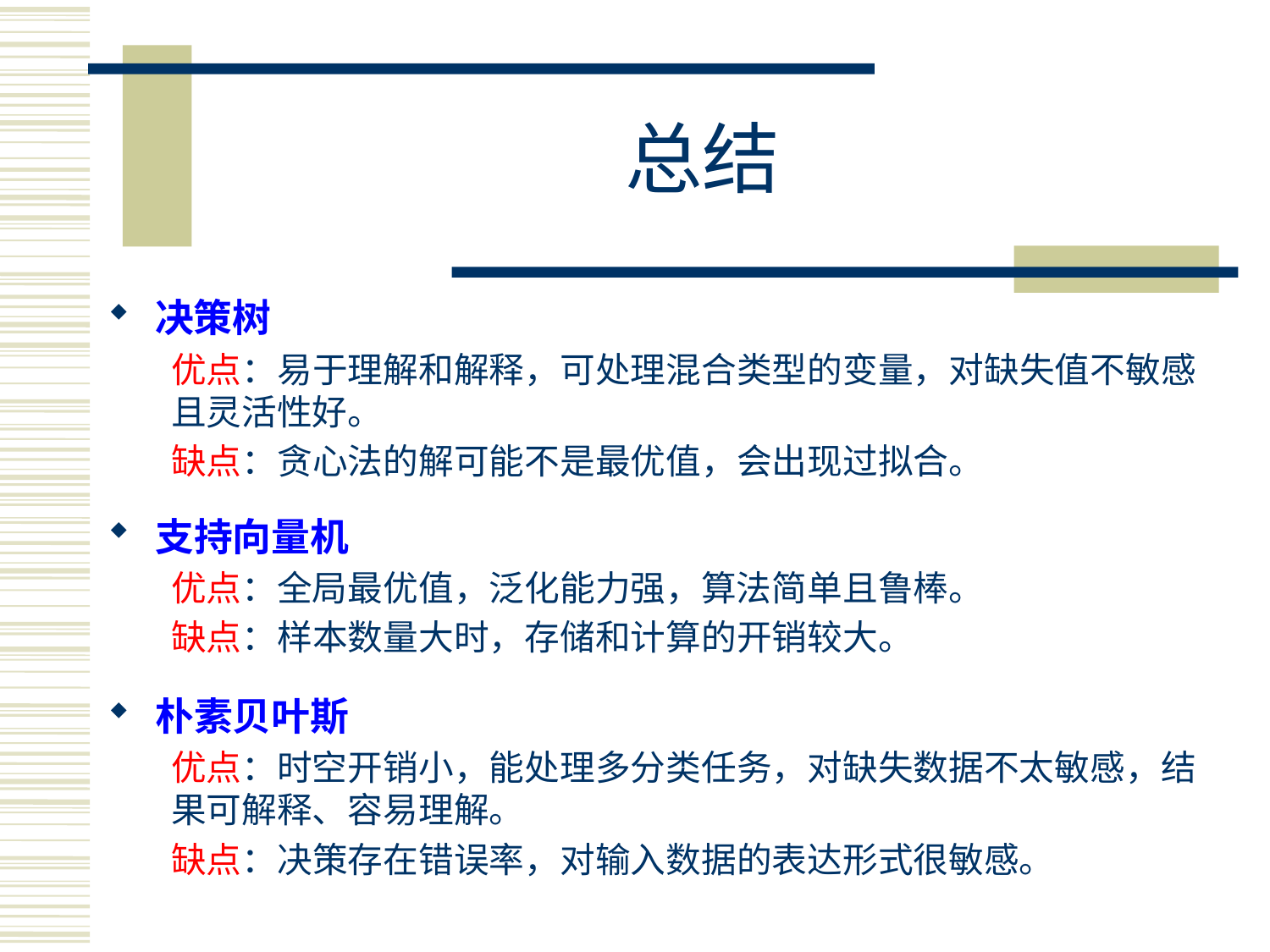

# 总结
决策树
优点：易于理解和解释，可处理混合类型的变量，对缺失值不敏感且灵活性好。
缺点：贪心法的解可能不是最优值，会出现过拟合。
支持向量机
优点：全局最优值，泛化能力强，算法简单且鲁棒。
缺点：样本数量大时，存储和计算的开销较大。
朴素贝叶斯
优点：时空开销小，能处理多分类任务，对缺失数据不太敏感，结果可解释、容易理解。
缺点：决策存在错误率，对输入数据的表达形式很敏感。